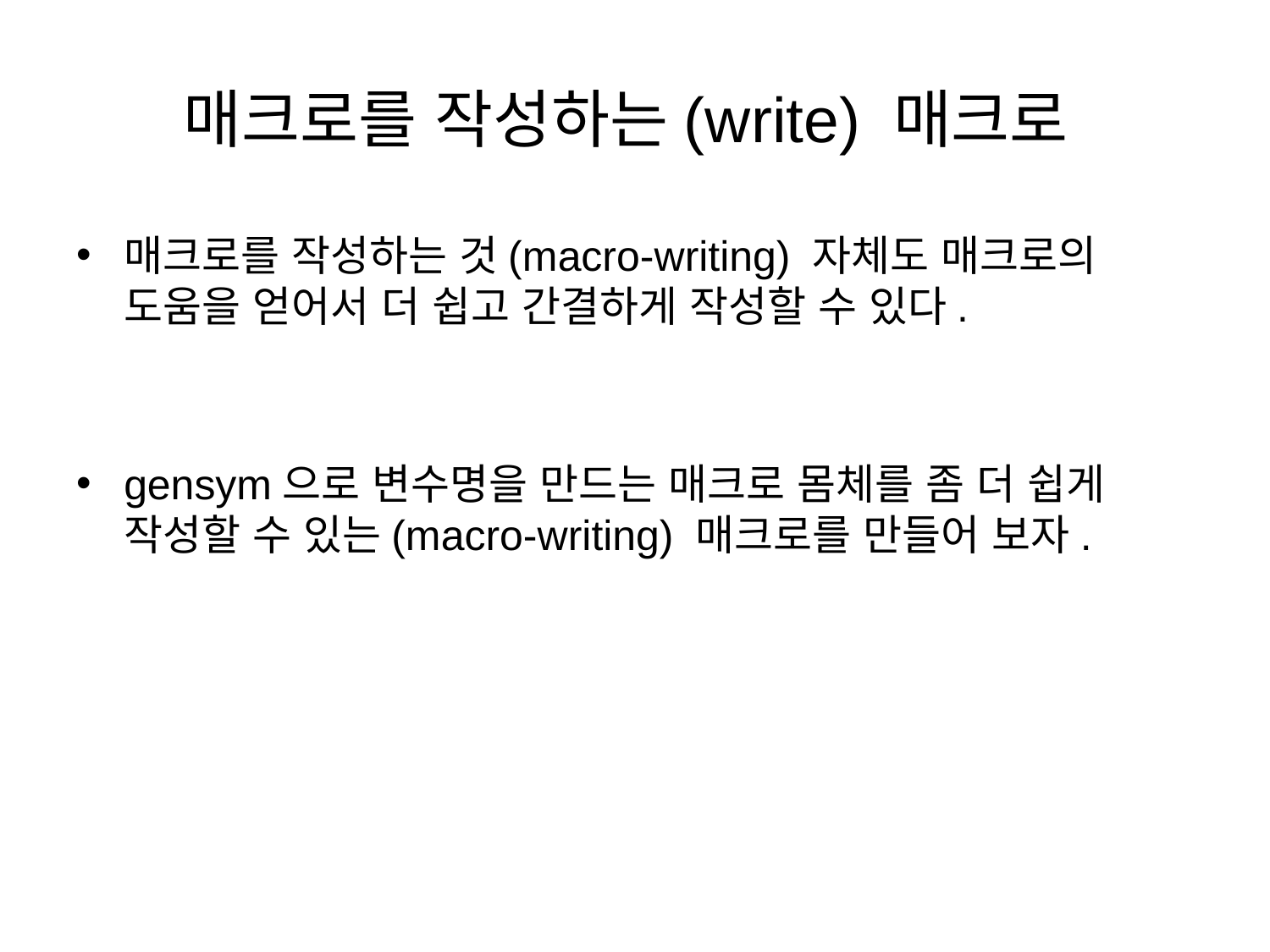

# 매크로를 작성하는(write) 매크로
매크로를 작성하는 것(macro-writing) 자체도 매크로의 도움을 얻어서 더 쉽고 간결하게 작성할 수 있다.

gensym으로 변수명을 만드는 매크로 몸체를 좀 더 쉽게 작성할 수 있는(macro-writing) 매크로를 만들어 보자.